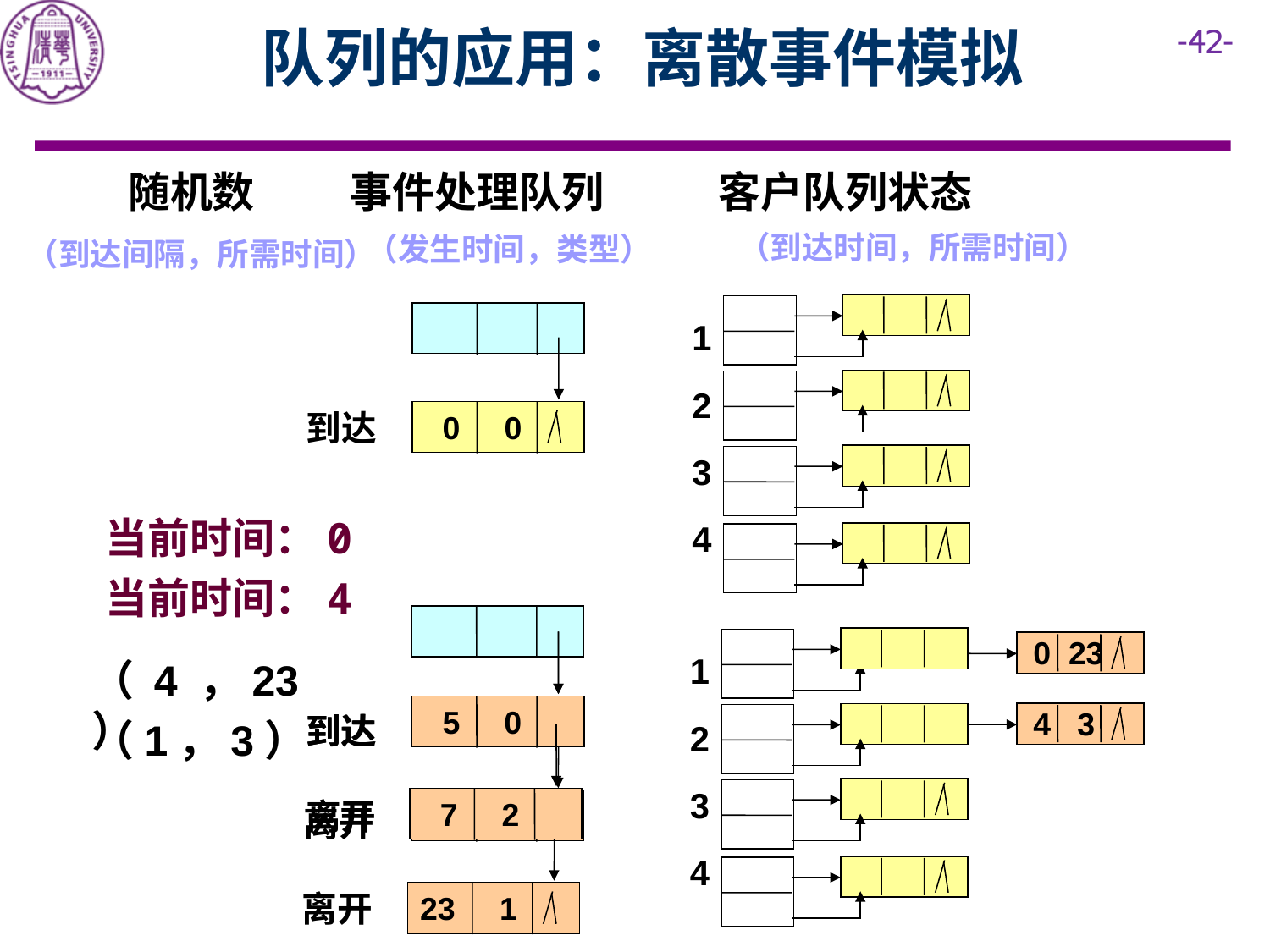

队列的应用：离散事件模拟
  随机数          事件处理队列            客户队列状态
（到达时间，所需时间）
（发生时间，类型）
（到达间隔，所需时间）

1
2
3
4

到达
  0     0

当前时间：0

当前时间：4

  0  23

1
2
3
4

  4     0

到达

  5     0

到达
（ 4 ，23 ）
  4   3

（1，3）

  7     2

离开

离开
23     1

离开
23     1